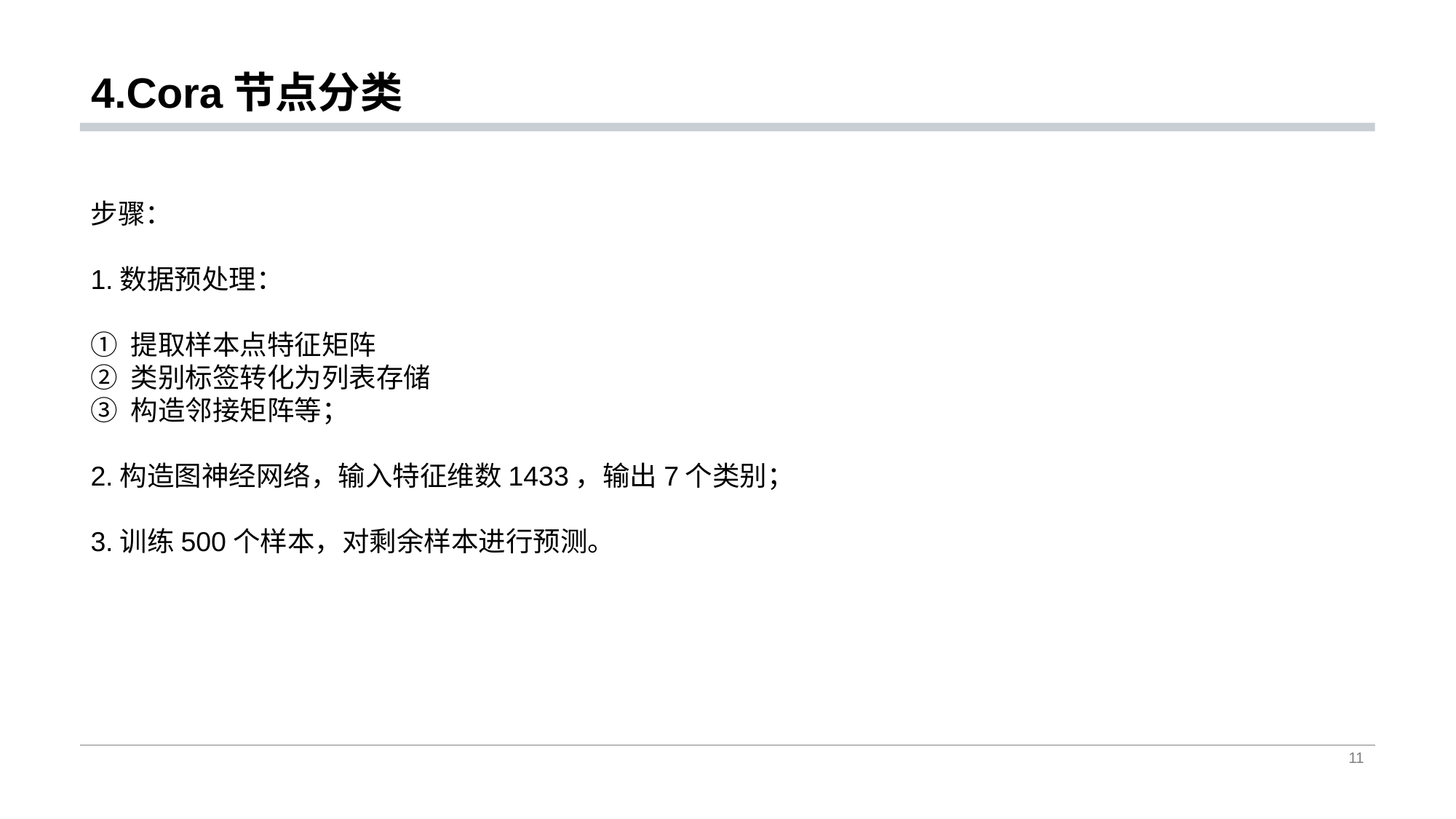

# 4.Cora节点分类
步骤：

1.数据预处理：

① 提取样本点特征矩阵
② 类别标签转化为列表存储
③ 构造邻接矩阵等；

2.构造图神经网络，输入特征维数1433，输出7个类别；

3.训练500个样本，对剩余样本进行预测。
11